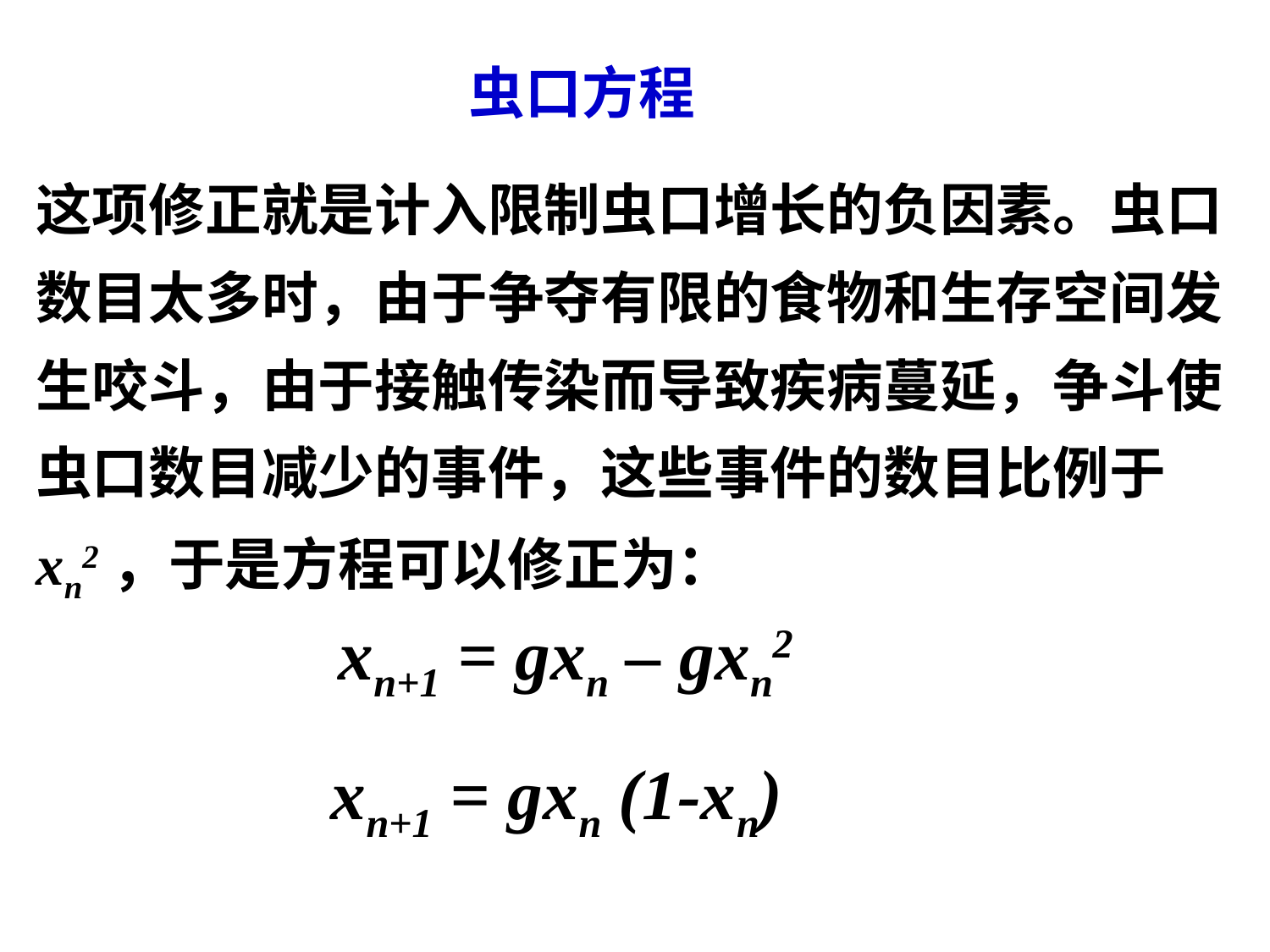

虫口方程
这项修正就是计入限制虫口增长的负因素。虫口数目太多时，由于争夺有限的食物和生存空间发生咬斗，由于接触传染而导致疾病蔓延，争斗使虫口数目减少的事件，这些事件的数目比例于xn2，于是方程可以修正为：
xn+1 = gxn – gxn2
xn+1 = gxn (1-xn)